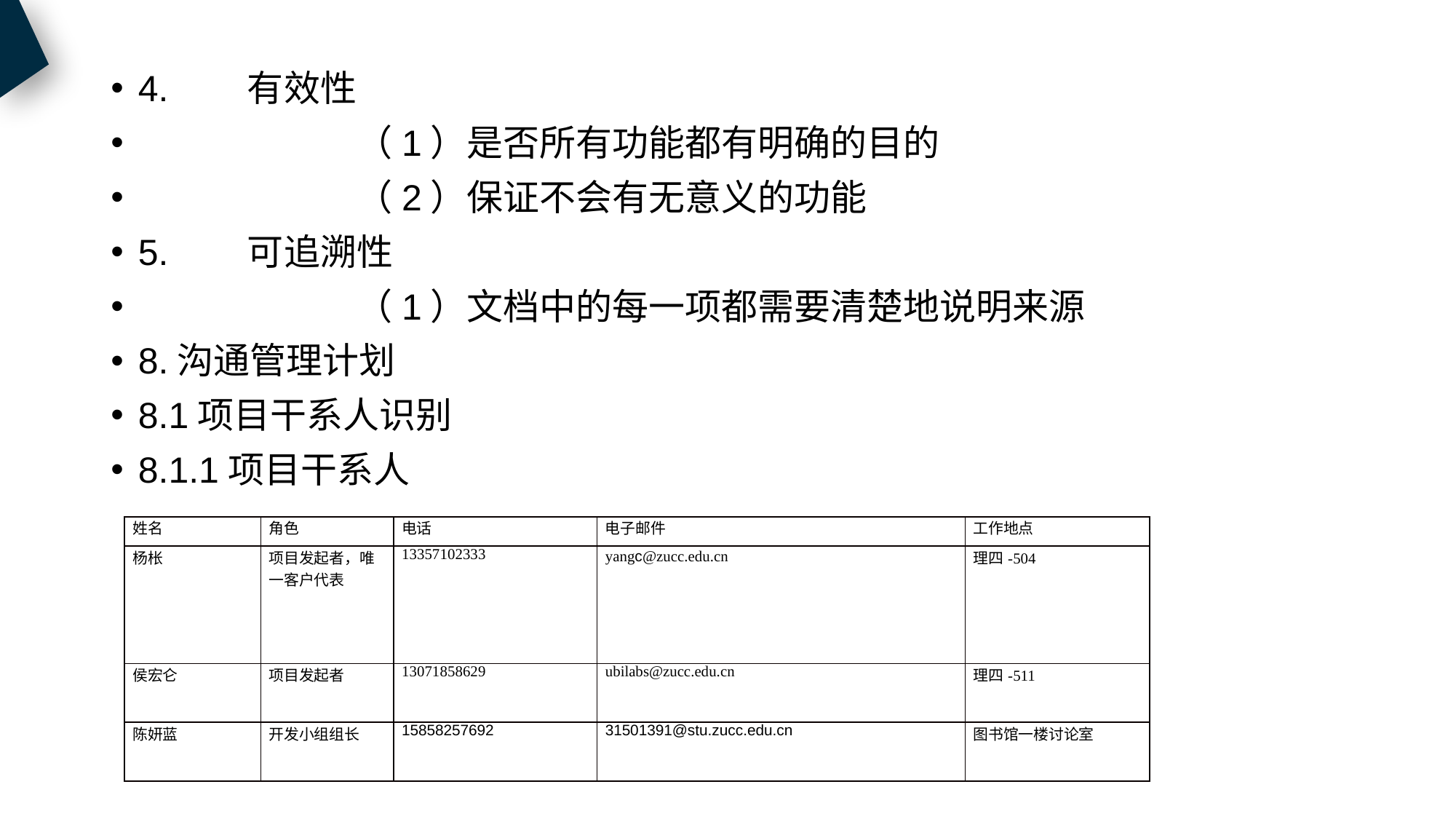

4.	有效性
		（1）是否所有功能都有明确的目的
		（2）保证不会有无意义的功能
5.	可追溯性
		（1）文档中的每一项都需要清楚地说明来源
8.沟通管理计划
8.1项目干系人识别
8.1.1项目干系人
| 姓名 | 角色 | 电话 | 电子邮件 | 工作地点 |
| --- | --- | --- | --- | --- |
| 杨枨 | 项目发起者，唯一客户代表 | 13357102333 | yangc@zucc.edu.cn | 理四-504 |
| 侯宏仑 | 项目发起者 | 13071858629 | ubilabs@zucc.edu.cn | 理四-511 |
| 陈妍蓝 | 开发小组组长 | 15858257692 | 31501391@stu.zucc.edu.cn | 图书馆一楼讨论室 |